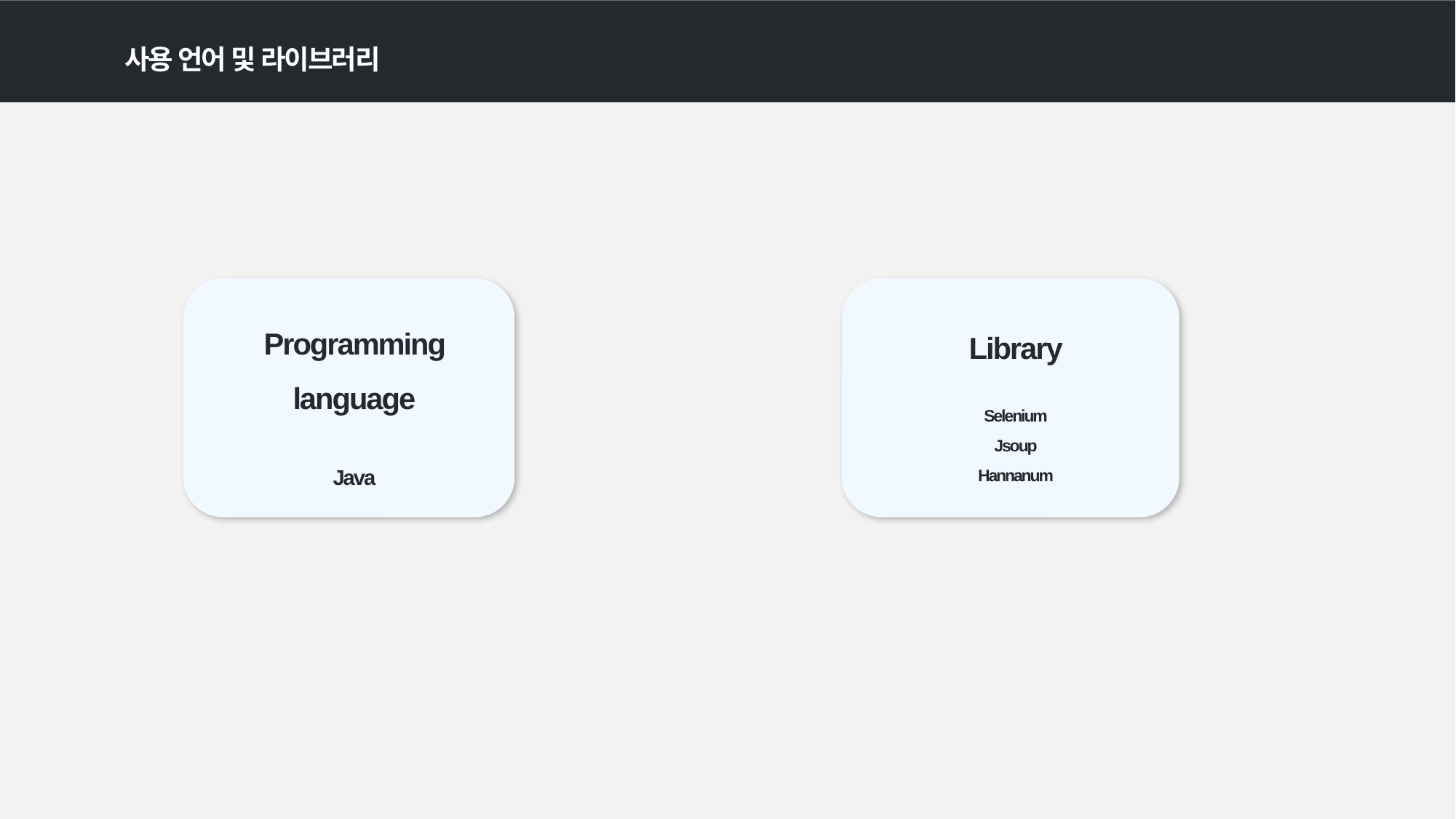

사용 언어 및 라이브러리
Library

Selenium
Jsoup
Hannanum
Programming language

Java